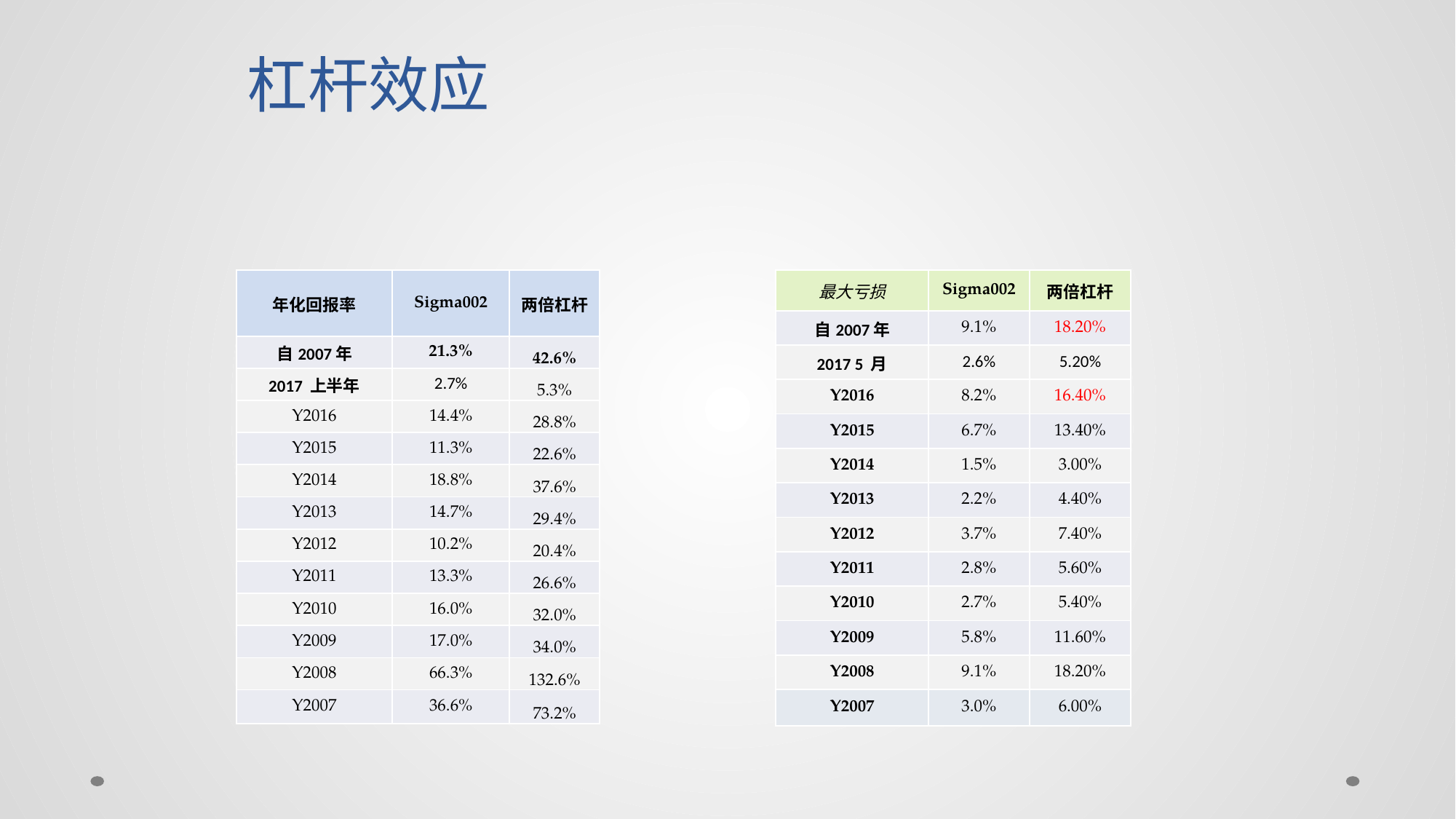

# 杠杆效应

| 年化回报率 | Sigma002 | 两倍杠杆 |
| --- | --- | --- |
| 自2007年 | 21.3% | 42.6% |
| 2017 上半年 | 2.7% | 5.3% |
| Y2016 | 14.4% | 28.8% |
| Y2015 | 11.3% | 22.6% |
| Y2014 | 18.8% | 37.6% |
| Y2013 | 14.7% | 29.4% |
| Y2012 | 10.2% | 20.4% |
| Y2011 | 13.3% | 26.6% |
| Y2010 | 16.0% | 32.0% |
| Y2009 | 17.0% | 34.0% |
| Y2008 | 66.3% | 132.6% |
| Y2007 | 36.6% | 73.2% |
| 最大亏损 | Sigma002 | 两倍杠杆 |
| --- | --- | --- |
| 自2007年 | 9.1% | 18.20% |
| 2017 5 月 | 2.6% | 5.20% |
| Y2016 | 8.2% | 16.40% |
| Y2015 | 6.7% | 13.40% |
| Y2014 | 1.5% | 3.00% |
| Y2013 | 2.2% | 4.40% |
| Y2012 | 3.7% | 7.40% |
| Y2011 | 2.8% | 5.60% |
| Y2010 | 2.7% | 5.40% |
| Y2009 | 5.8% | 11.60% |
| Y2008 | 9.1% | 18.20% |
| Y2007 | 3.0% | 6.00% |